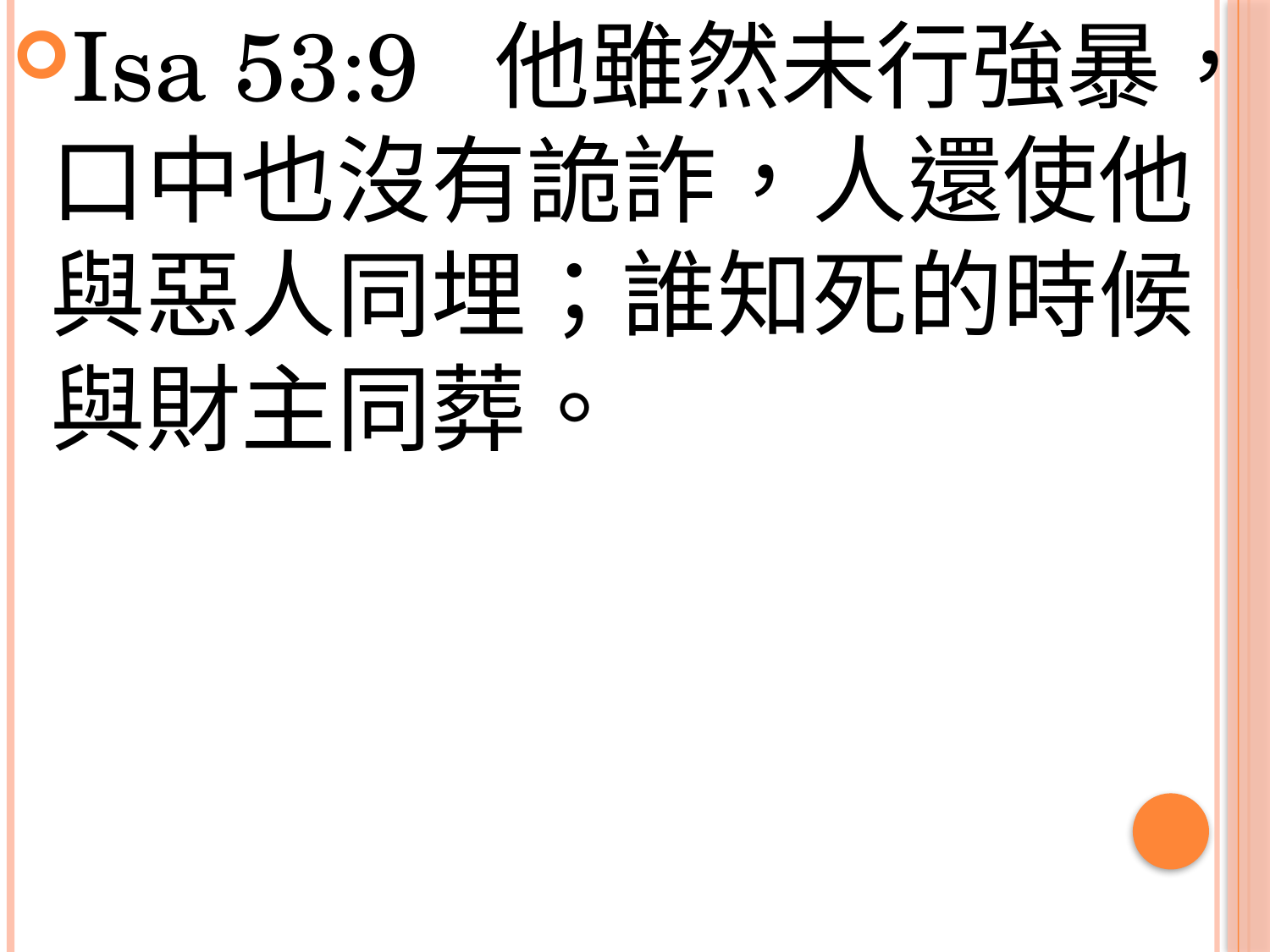

Isa 53:9  他雖然未行強暴，口中也沒有詭詐，人還使他與惡人同埋；誰知死的時候與財主同葬。